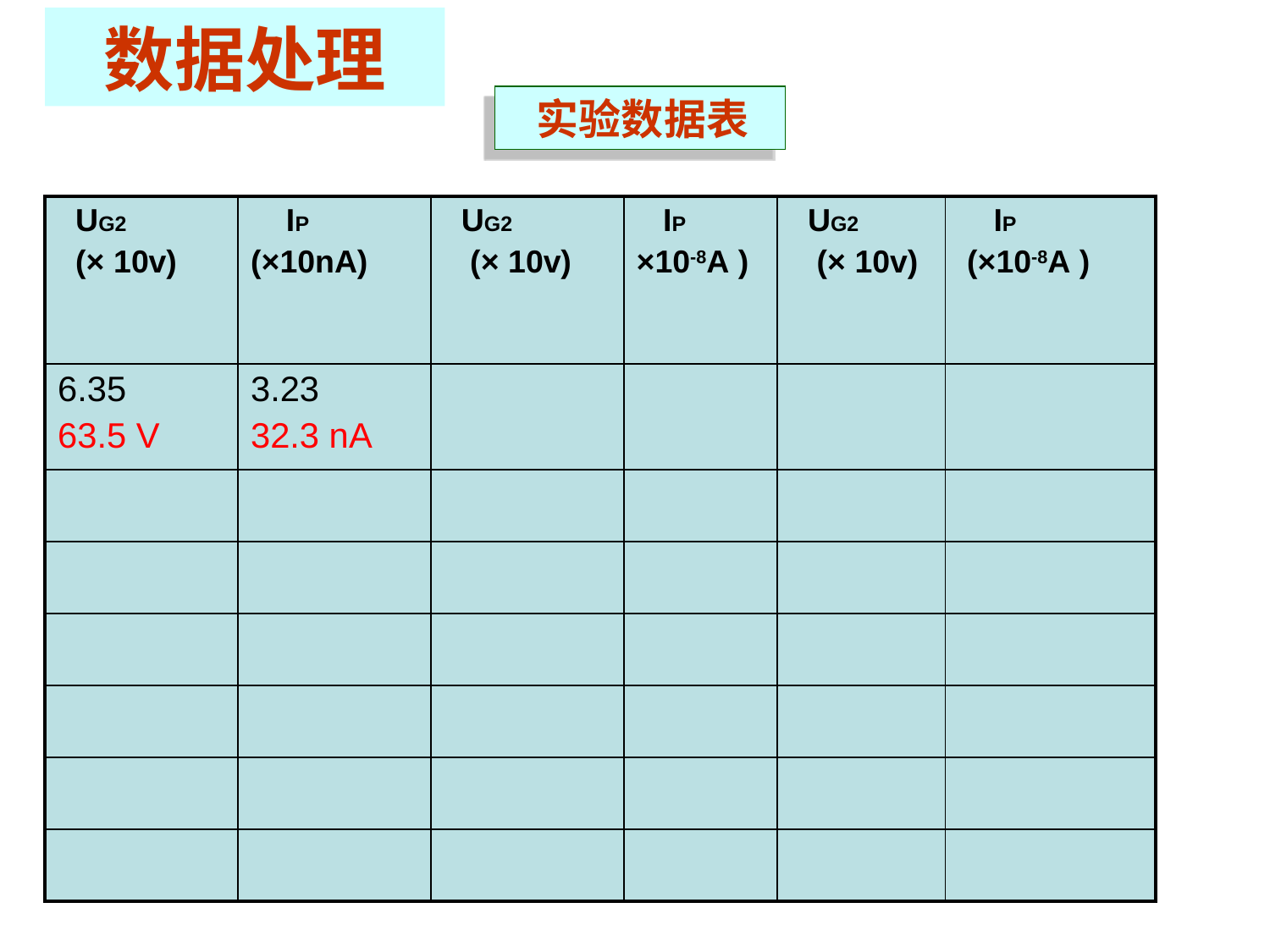

数据处理
  实验数据表
| UG2 (× 10v) | IP (×10nA) | UG2 (× 10v) | IP ×10-8A ) | UG2 (× 10v) | IP (×10-8A ) |
| --- | --- | --- | --- | --- | --- |
| 6.35 63.5 V | 3.23 32.3 nA |  |  |  |  |
|  |  |  |  |  |  |
|  |  |  |  |  |  |
|  |  |  |  |  |  |
|  |  |  |  |  |  |
|  |  |  |  |  |  |
|  |  |  |  |  |  |